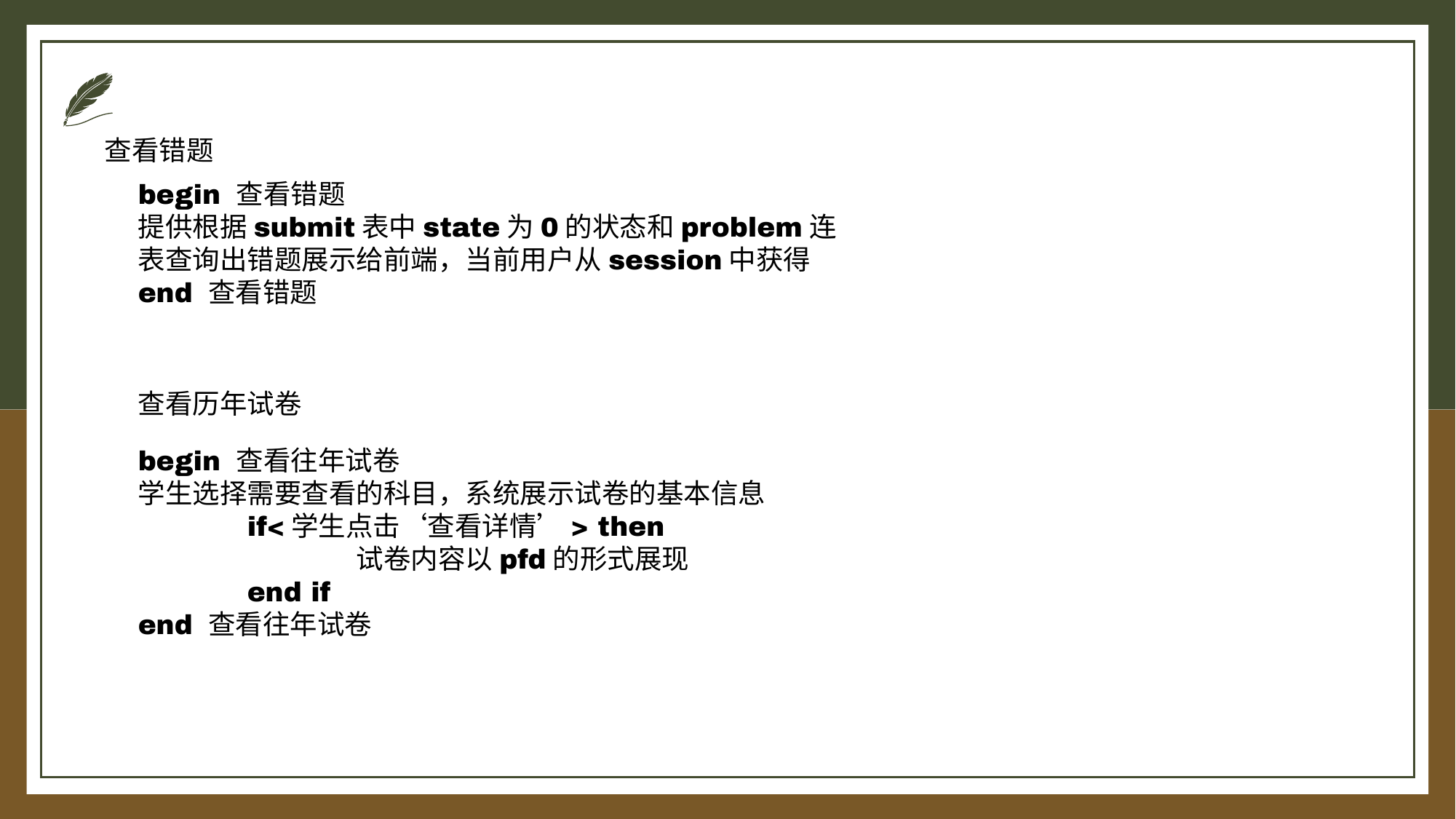

查看错题
begin 查看错题
提供根据submit表中state为0的状态和problem连表查询出错题展示给前端，当前用户从session中获得
end 查看错题
查看历年试卷
begin 查看往年试卷
学生选择需要查看的科目，系统展示试卷的基本信息
	if<学生点击‘查看详情’> then
		试卷内容以pfd的形式展现
	end if
end 查看往年试卷